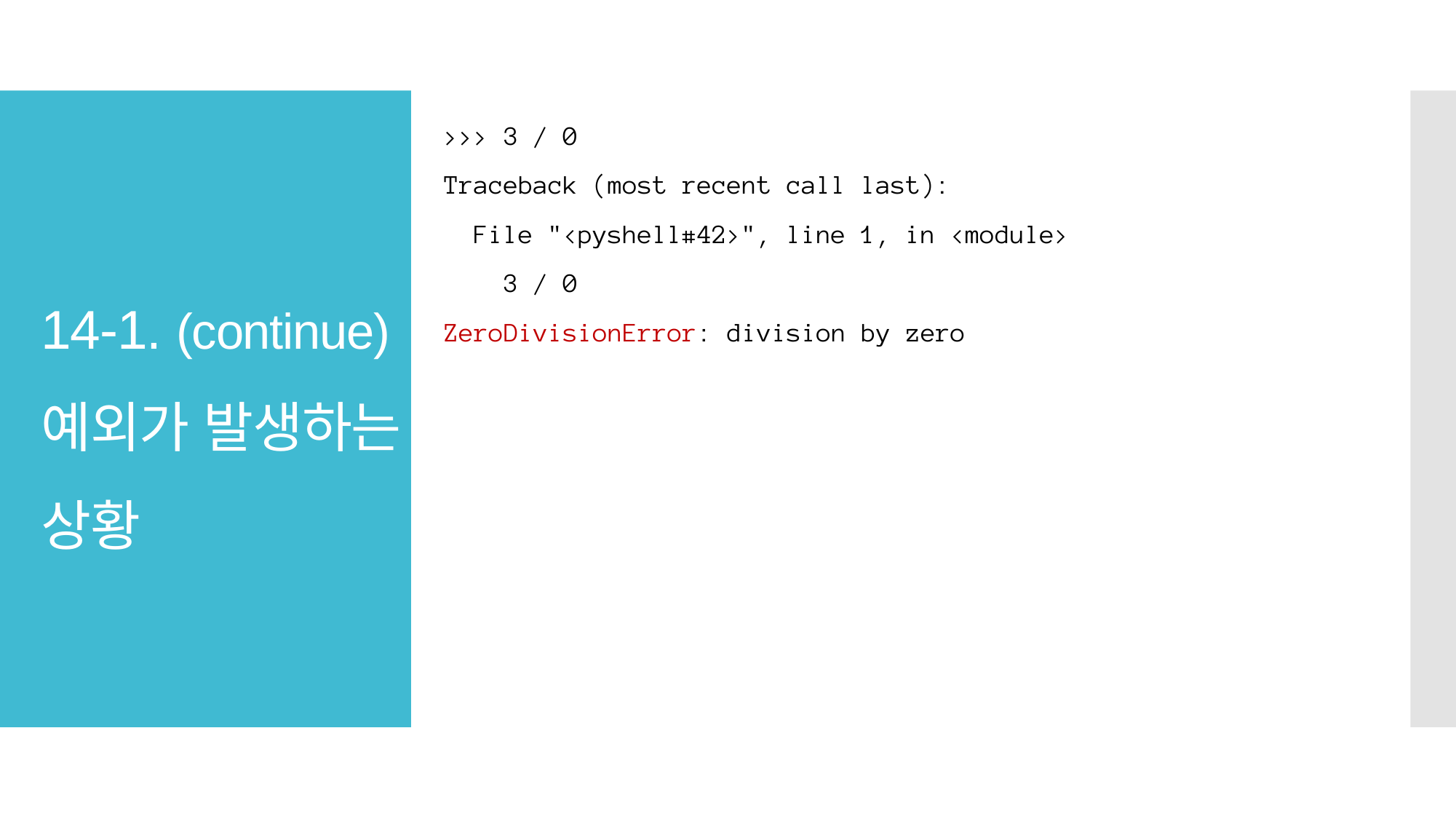

>>> 3 / 0
Traceback (most recent call last):
  File "<pyshell#42>", line 1, in <module>
    3 / 0
ZeroDivisionError: division by zero
# 14-1. (continue) 예외가 발생하는 상황